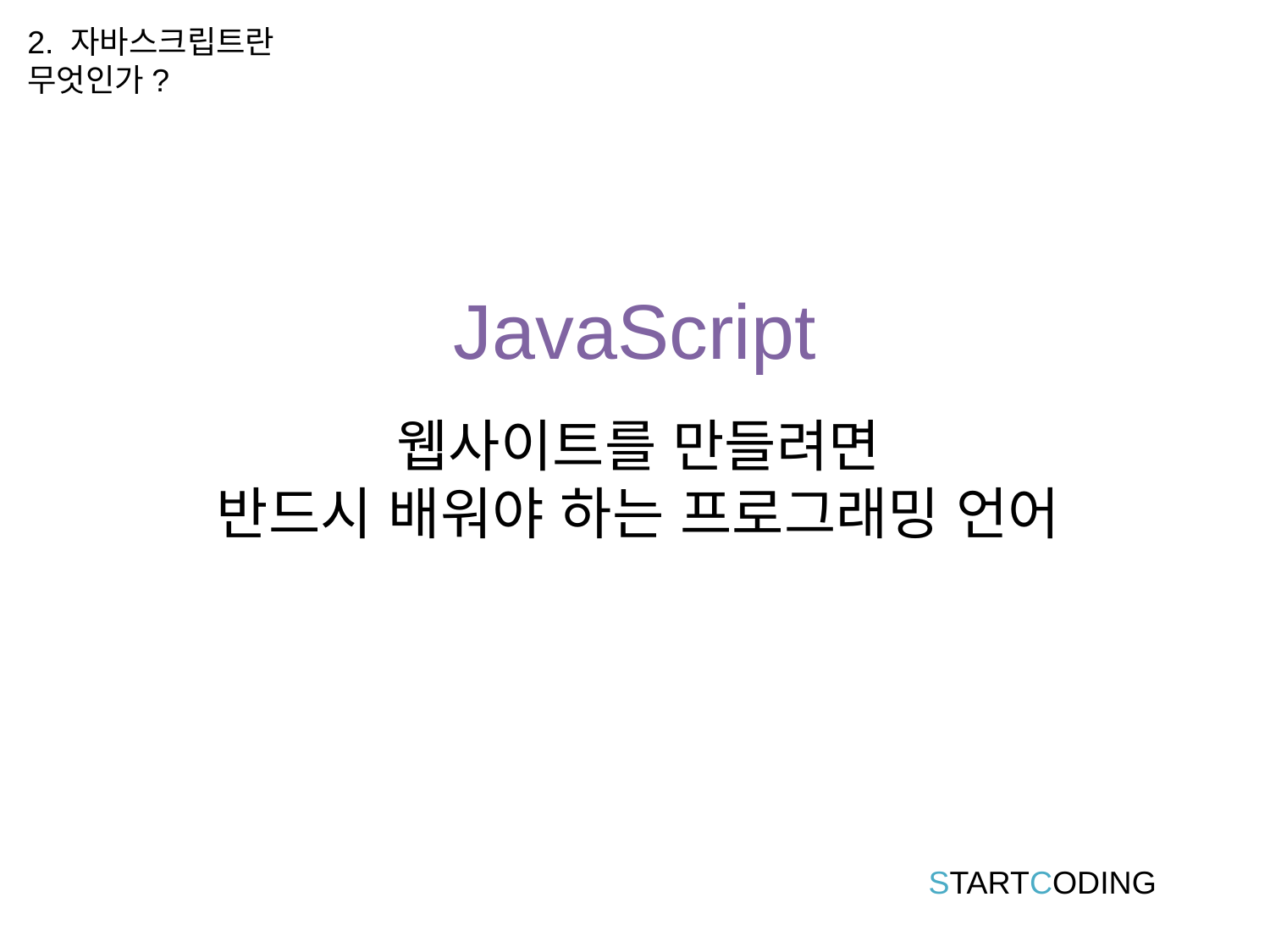

2. 자바스크립트란 무엇인가?
# JavaScript
웹사이트를 만들려면
반드시 배워야 하는 프로그래밍 언어
STARTCODING